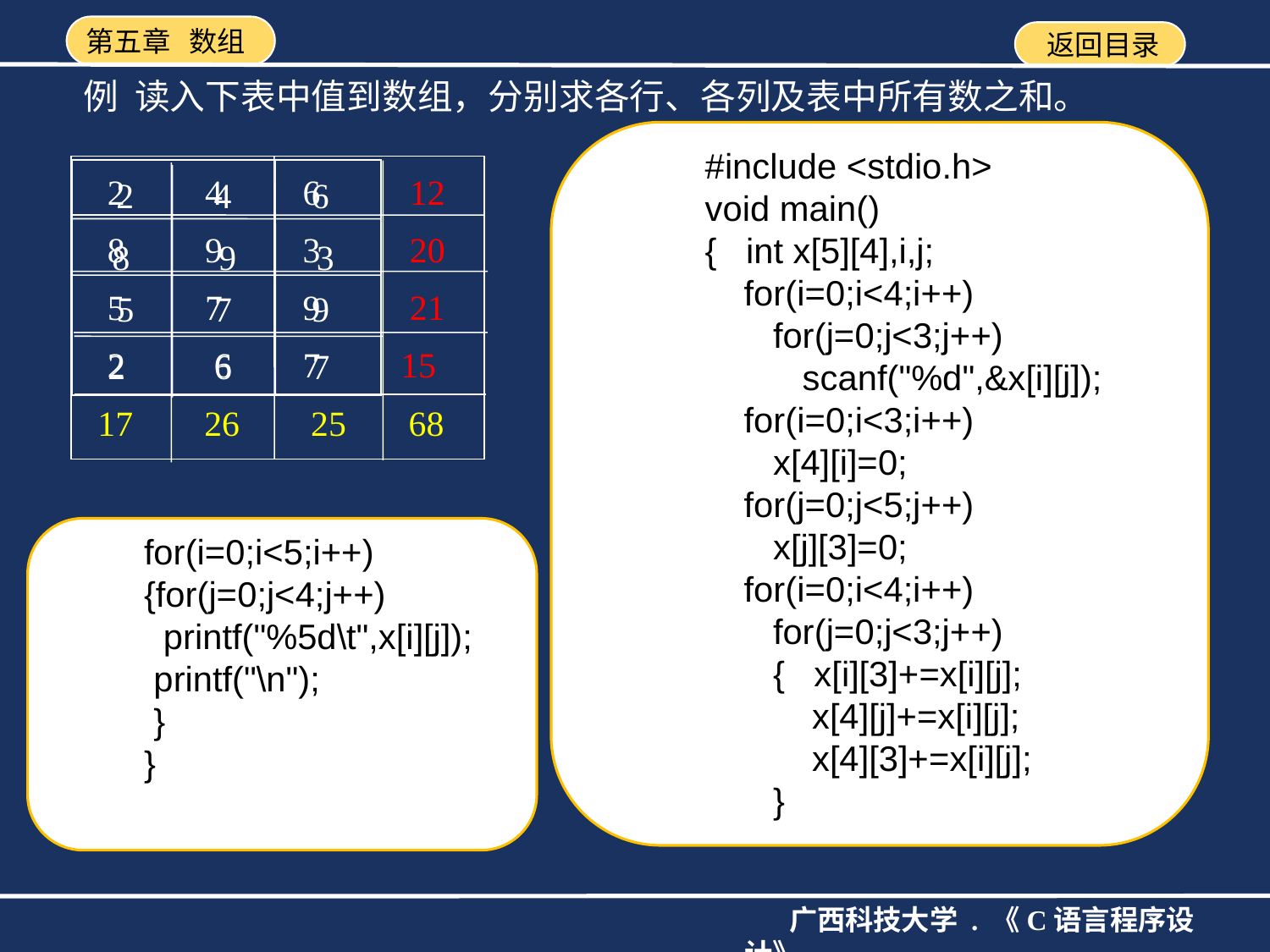

例  读入下表中值到数组，分别求各行、各列及表中所有数之和。

#include <stdio.h>
void main()
{   int x[5][4],i,j;
    for(i=0;i<4;i++)
       for(j=0;j<3;j++)
          scanf("%d",&x[i][j]);
    for(i=0;i<3;i++)
       x[4][i]=0;
    for(j=0;j<5;j++)
       x[j][3]=0;
    for(i=0;i<4;i++)
       for(j=0;j<3;j++)
       {   x[i][3]+=x[i][j];
           x[4][j]+=x[i][j];
           x[4][3]+=x[i][j];
       }

 2         4         6          12

 8         9         3          20

 5         7         9          21

 2          6        7         15

17        26        25       68

  2         4         6
 8          9         3
  5         7         9
 2          6         7

for(i=0;i<5;i++)
{for(j=0;j<4;j++)
  printf("%5d\t",x[i][j]);
 printf("\n");
 }
}